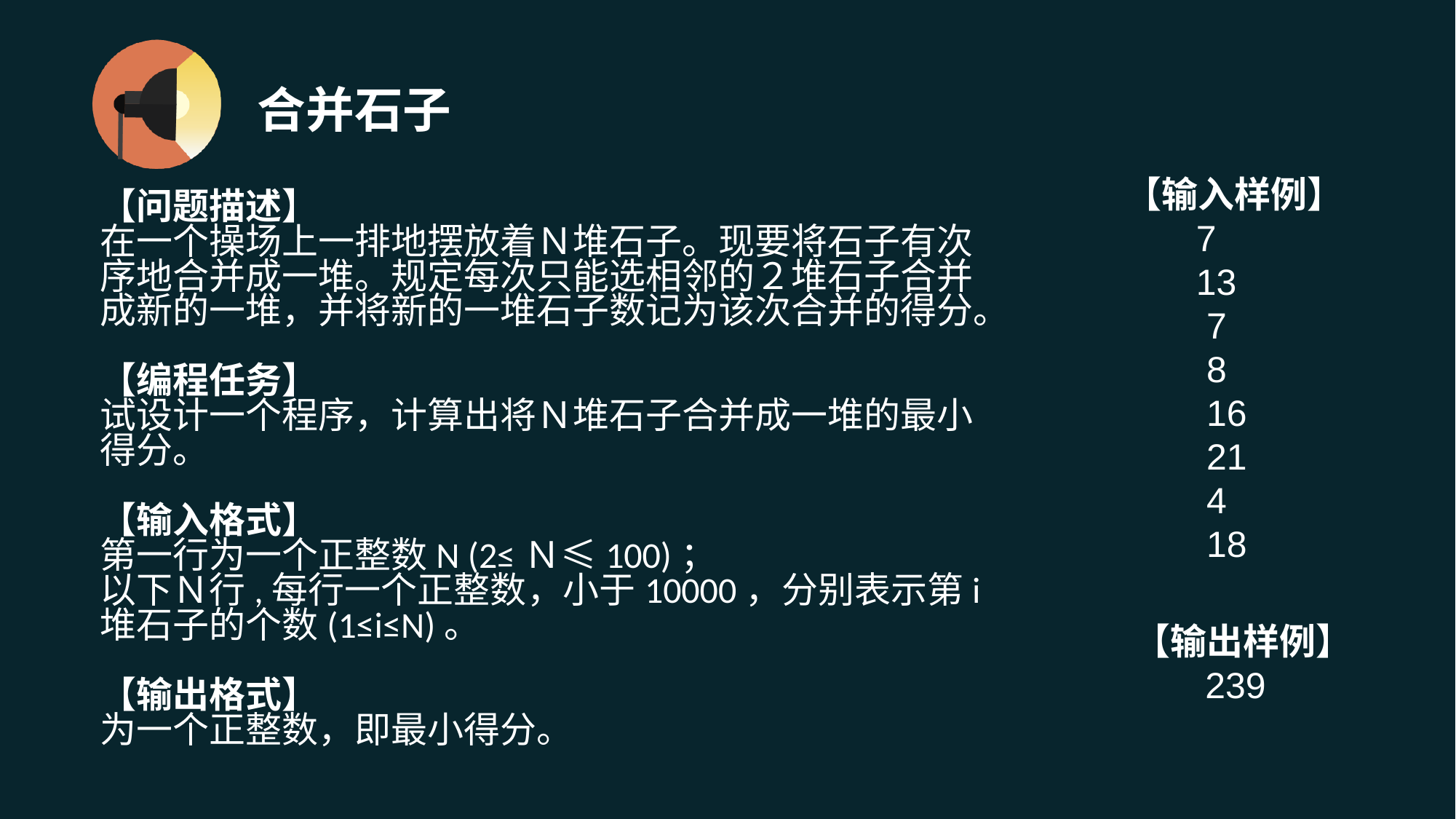

# 合并石子
【输入样例】
       7
       13
        7
        8
        16
        21
        4
        18
【问题描述】
在一个操场上一排地摆放着Ｎ堆石子。现要将石子有次序地合并成一堆。规定每次只能选相邻的２堆石子合并成新的一堆，并将新的一堆石子数记为该次合并的得分。

【编程任务】
试设计一个程序，计算出将Ｎ堆石子合并成一堆的最小得分。

【输入格式】
第一行为一个正整数N (2≤Ｎ≤100)；
以下Ｎ行,每行一个正整数，小于10000，分别表示第i堆石子的个数(1≤i≤N)。

【输出格式】
为一个正整数，即最小得分。
【输出样例】
       239